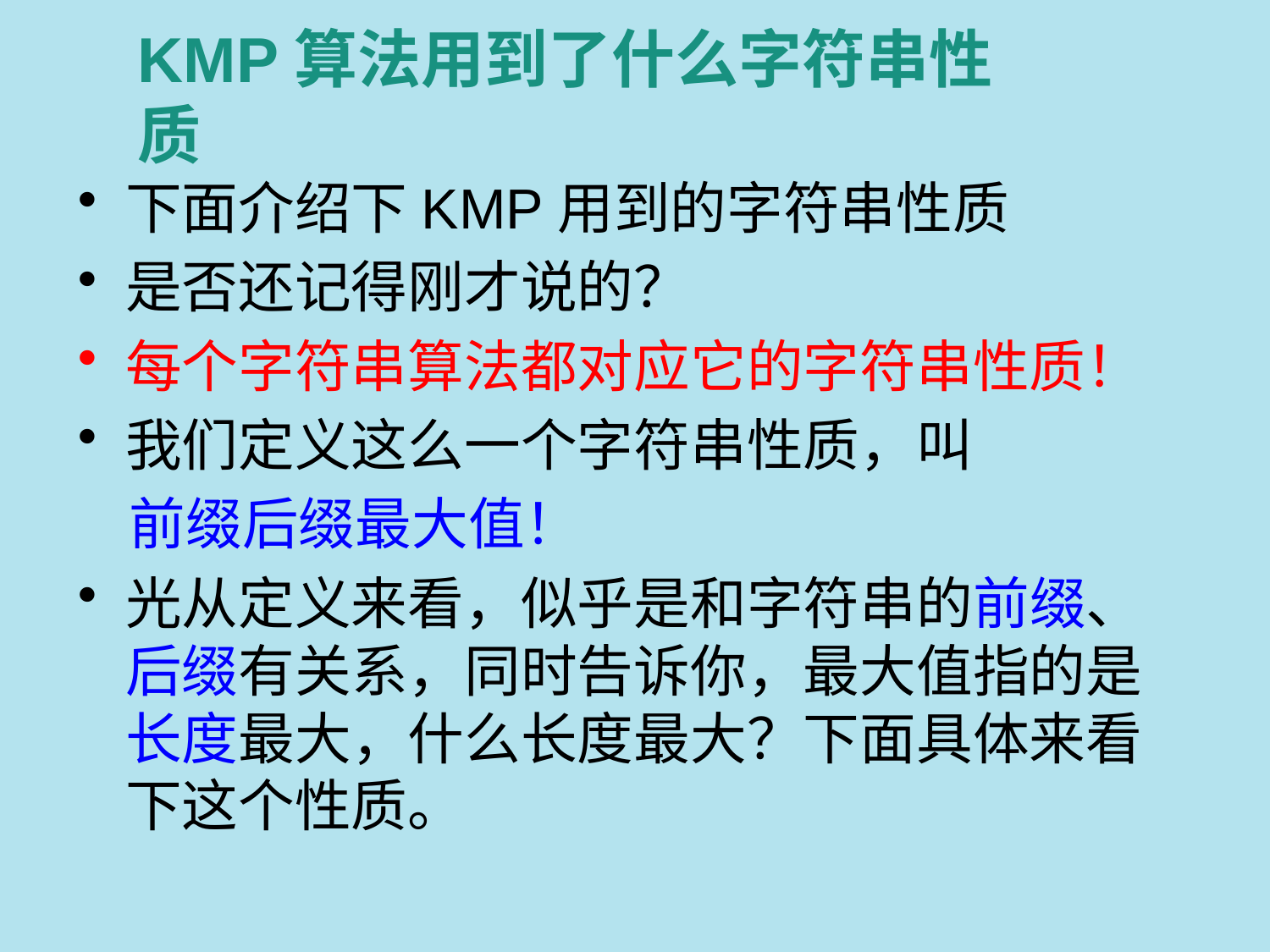

# KMP算法用到了什么字符串性质
下面介绍下KMP用到的字符串性质
是否还记得刚才说的？
每个字符串算法都对应它的字符串性质！
我们定义这么一个字符串性质，叫
   前缀后缀最大值！
光从定义来看，似乎是和字符串的前缀、后缀有关系，同时告诉你，最大值指的是长度最大，什么长度最大？下面具体来看下这个性质。